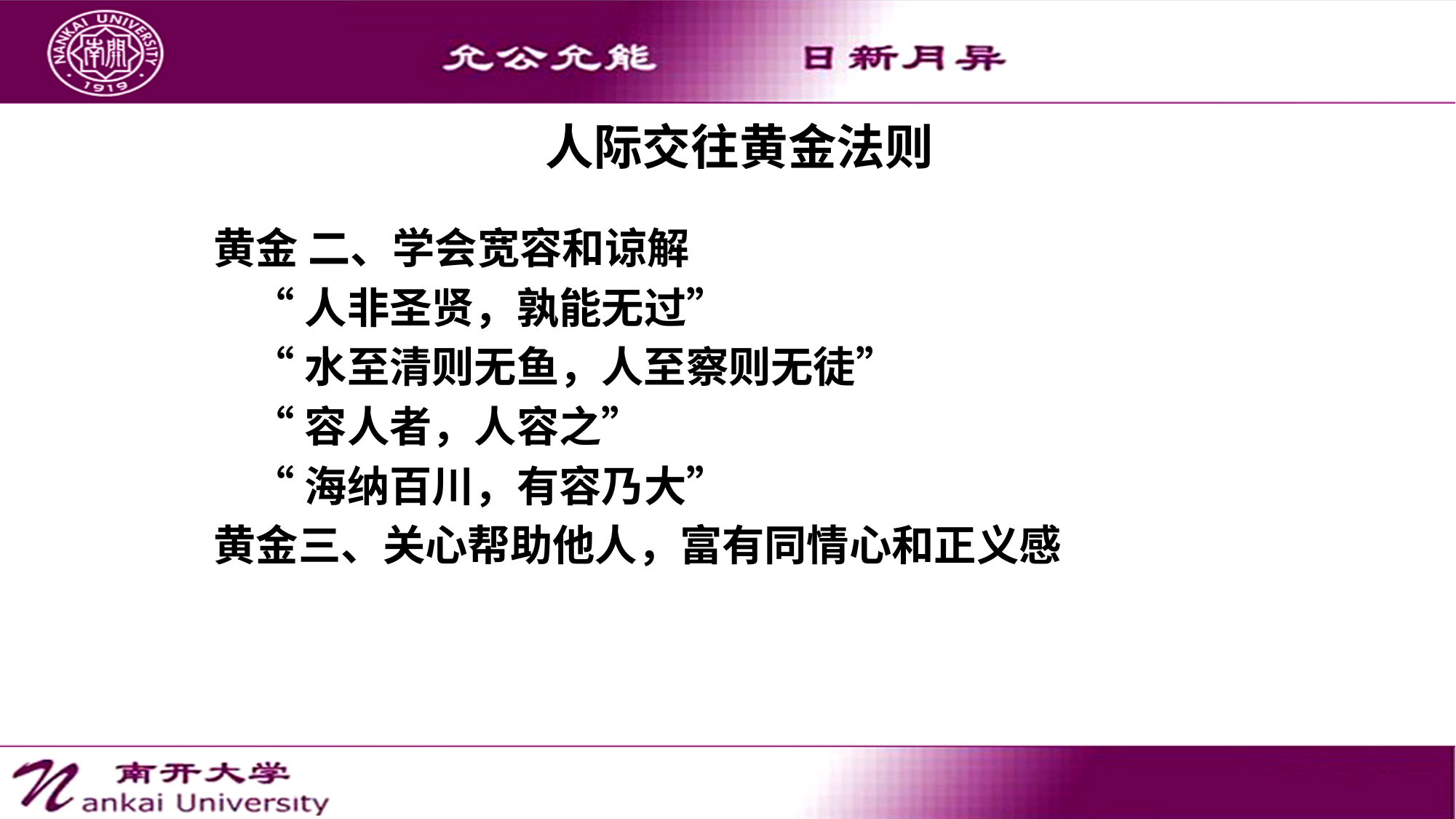

# 人际交往黄金法则
黄金 二、学会宽容和谅解
    “人非圣贤，孰能无过”
    “水至清则无鱼，人至察则无徒”
    “容人者，人容之”
    “海纳百川，有容乃大”
黄金三、关心帮助他人，富有同情心和正义感